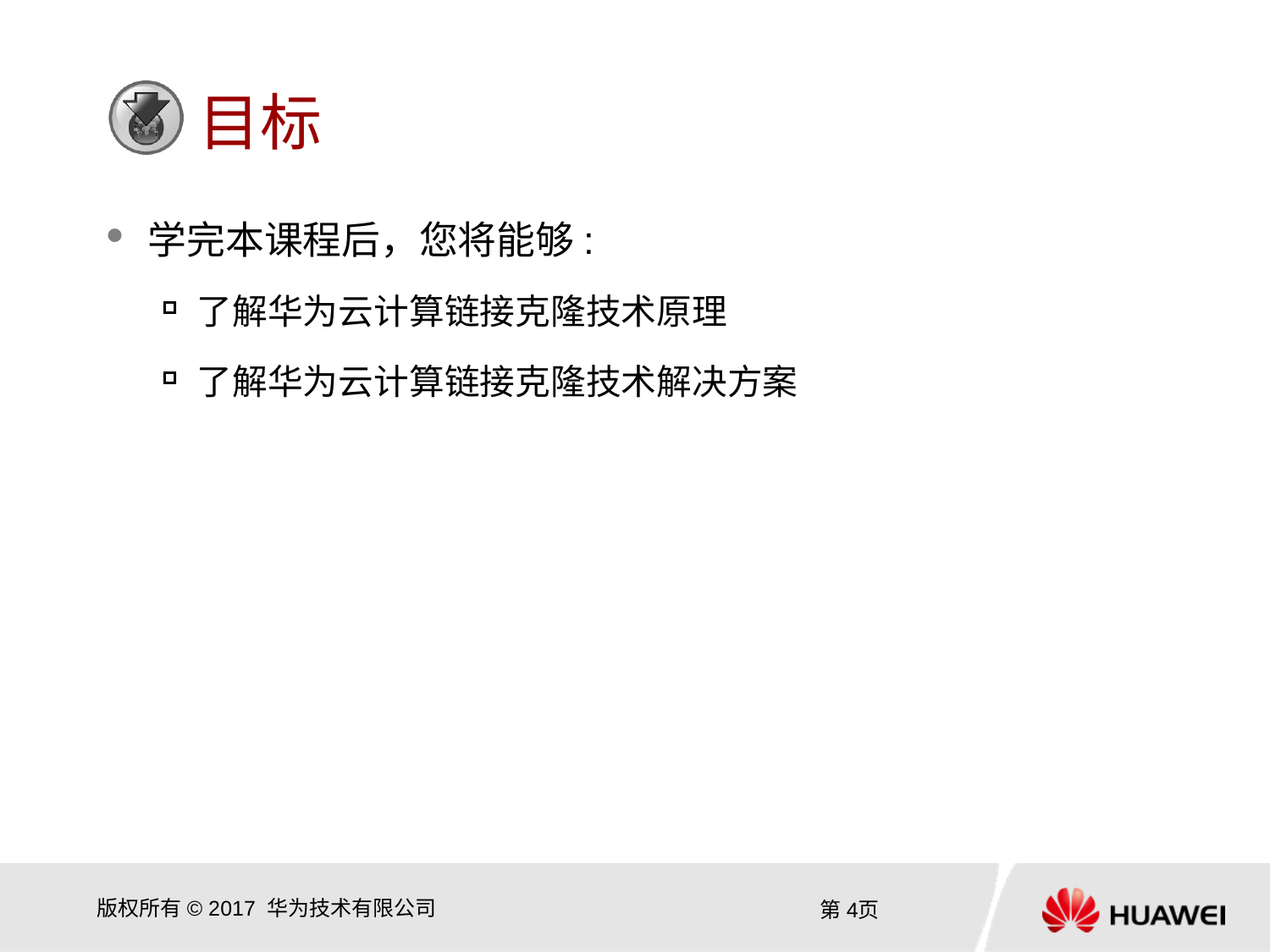

学完本课程后，您将能够:
了解华为云计算链接克隆技术原理
了解华为云计算链接克隆技术解决方案